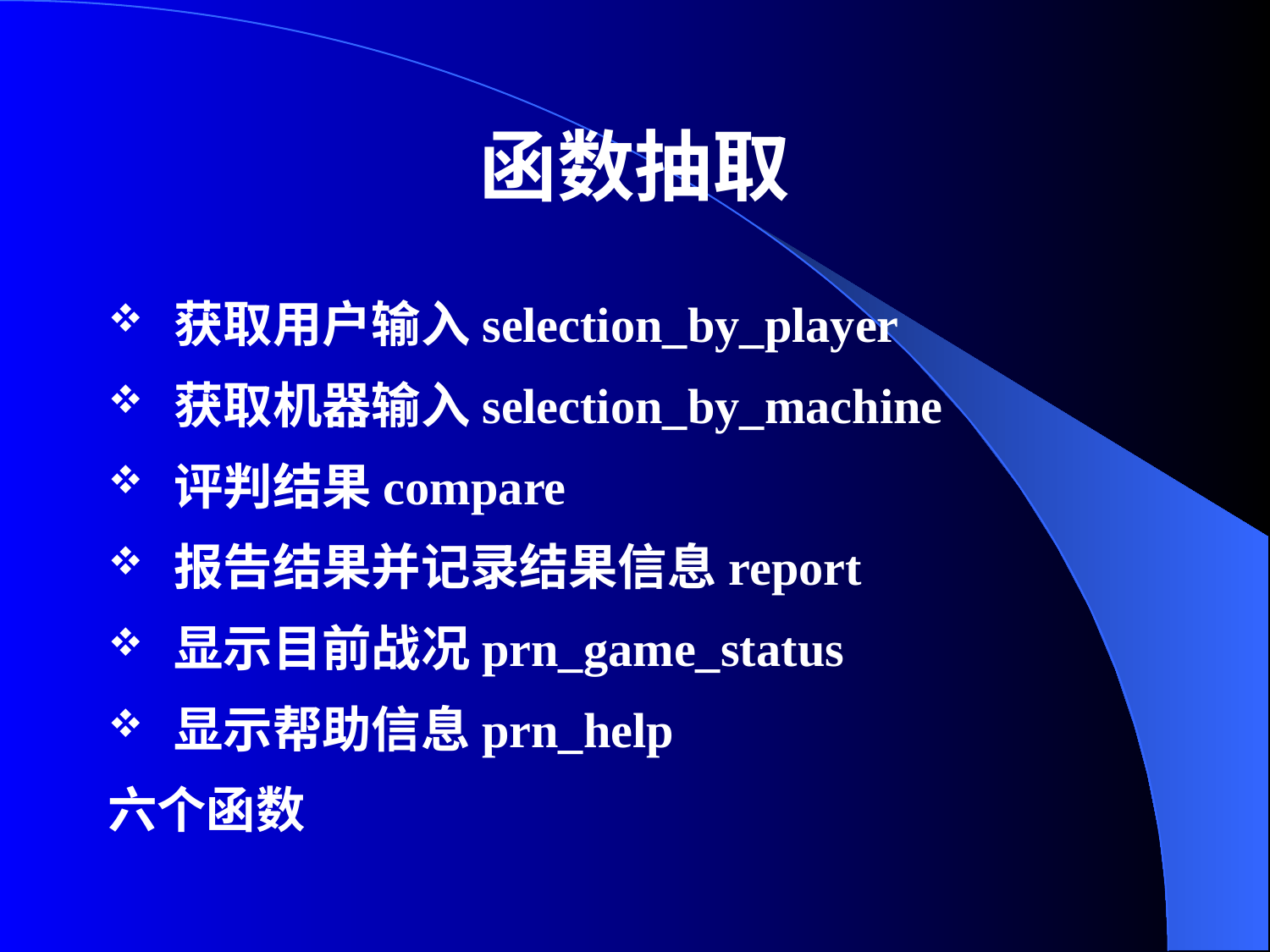

# 函数抽取
获取用户输入selection_by_player
获取机器输入selection_by_machine
评判结果compare
报告结果并记录结果信息report
显示目前战况prn_game_status
显示帮助信息prn_help
六个函数